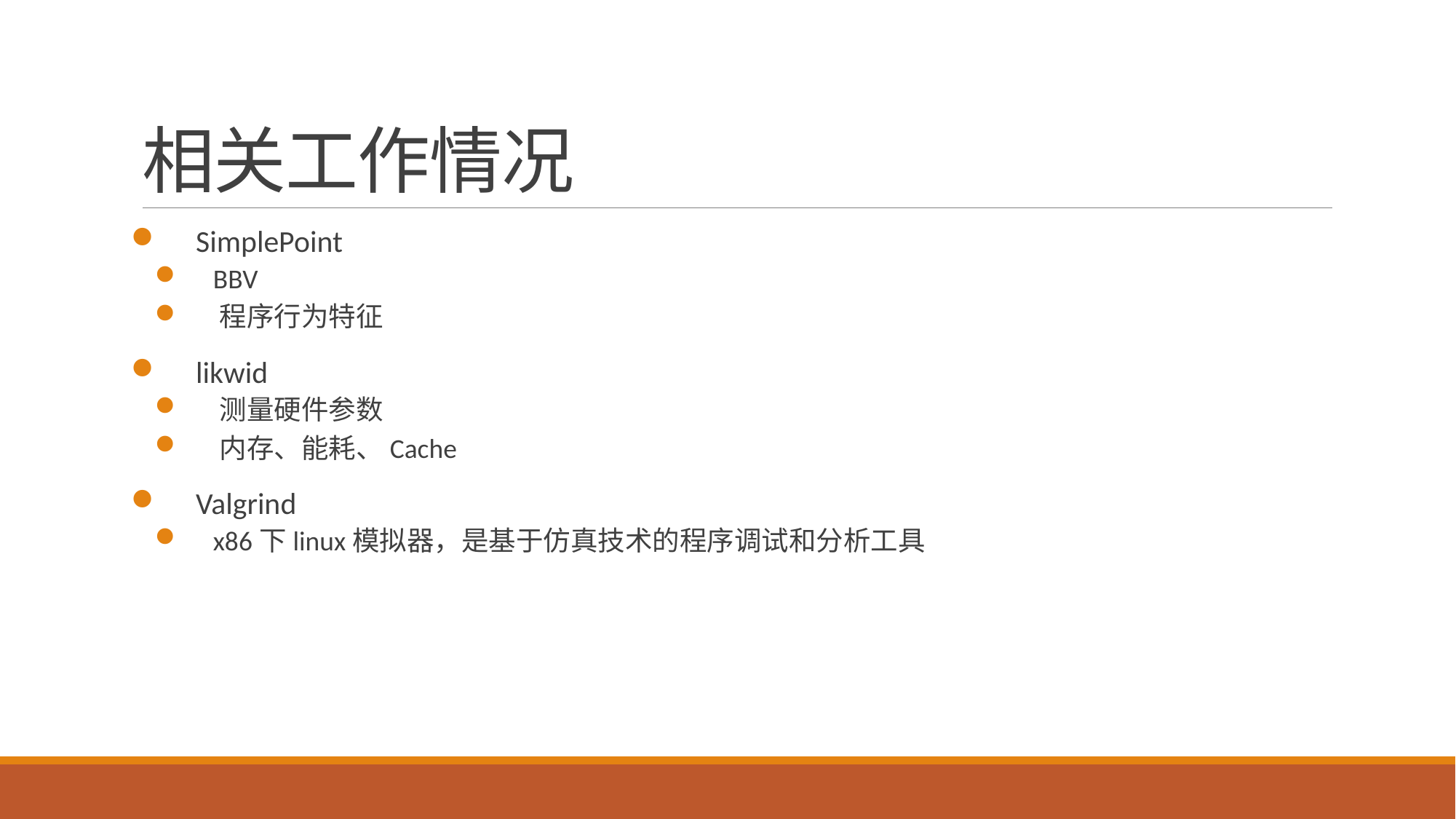

# 相关工作情况
     SimplePoint
     BBV
     程序行为特征
     likwid
     测量硬件参数
     内存、能耗、Cache
     Valgrind
     x86下linux模拟器，是基于仿真技术的程序调试和分析工具